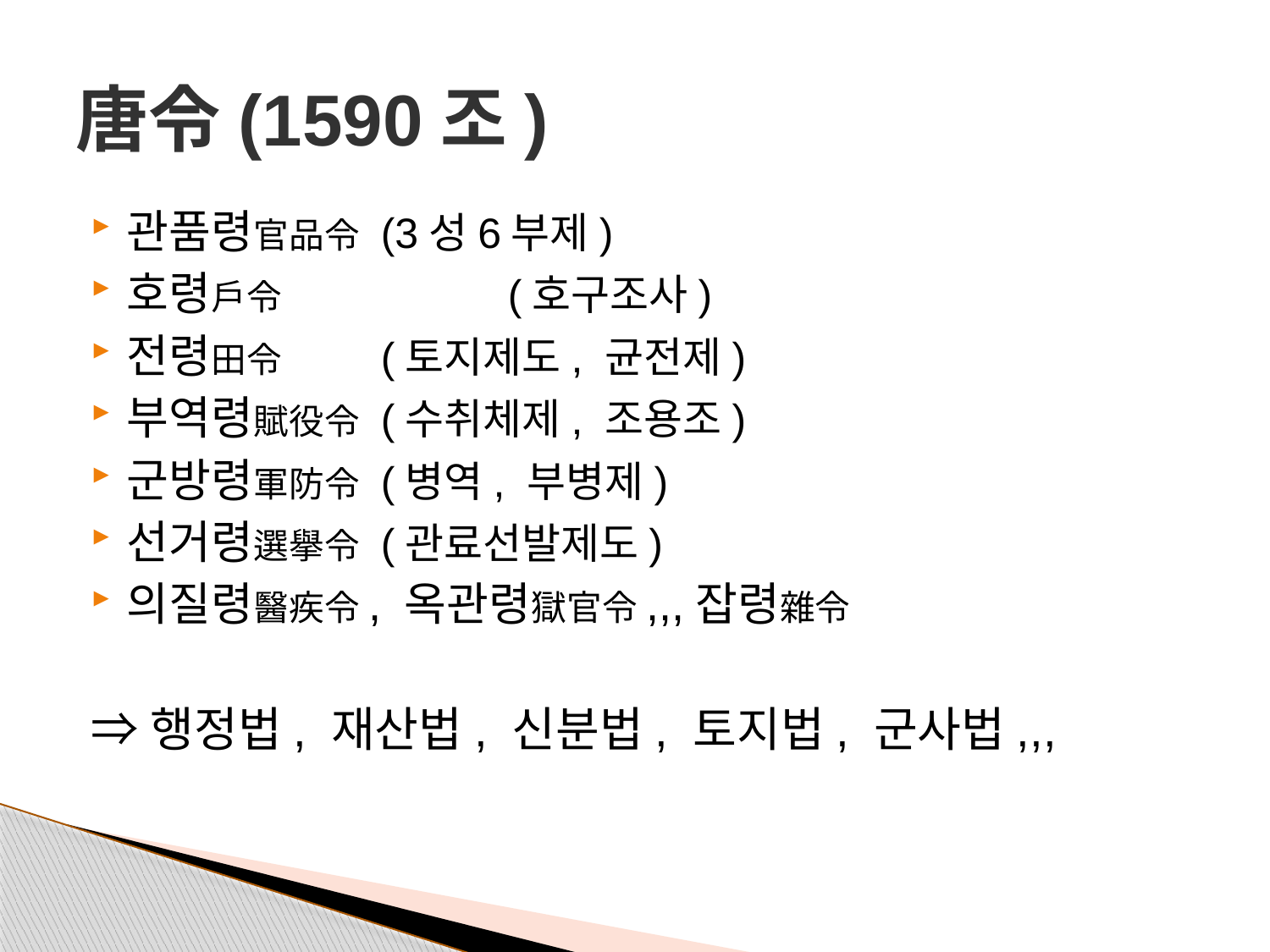

# 唐令(1590조)
관품령官品令 	(3성6부제)
호령戶令		(호구조사)
전령田令   	(토지제도, 균전제)
부역령賦役令 	(수취체제, 조용조)
군방령軍防令	(병역, 부병제)
선거령選擧令	(관료선발제도)
의질령醫疾令, 옥관령獄官令,,,잡령雜令

⇒행정법, 재산법, 신분법, 토지법, 군사법,,,